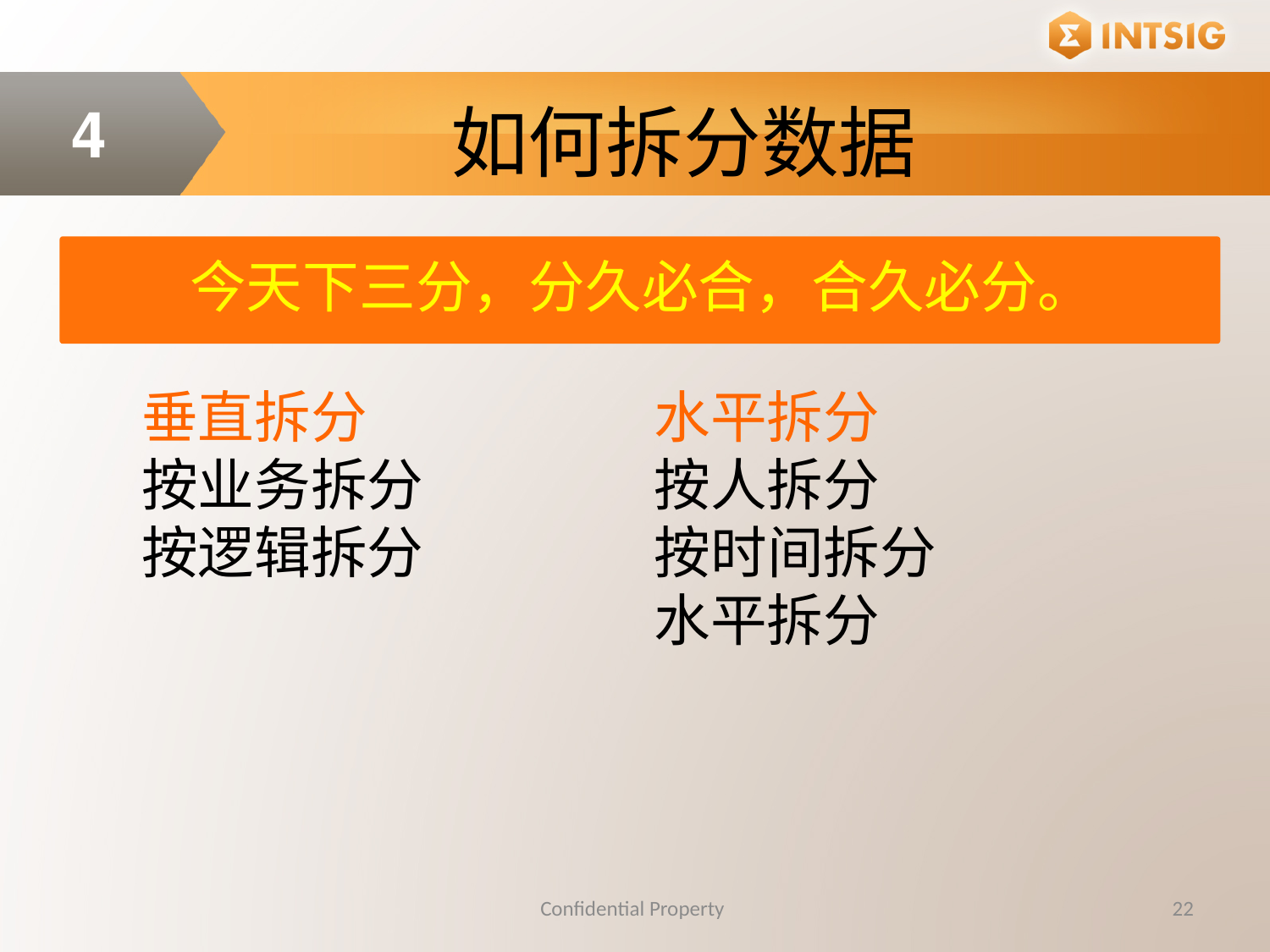

如何拆分数据
4

今天下三分，分久必合，合久必分。
垂直拆分
按业务拆分
按逻辑拆分
水平拆分
按人拆分
按时间拆分
水平拆分
Confidential Property
22